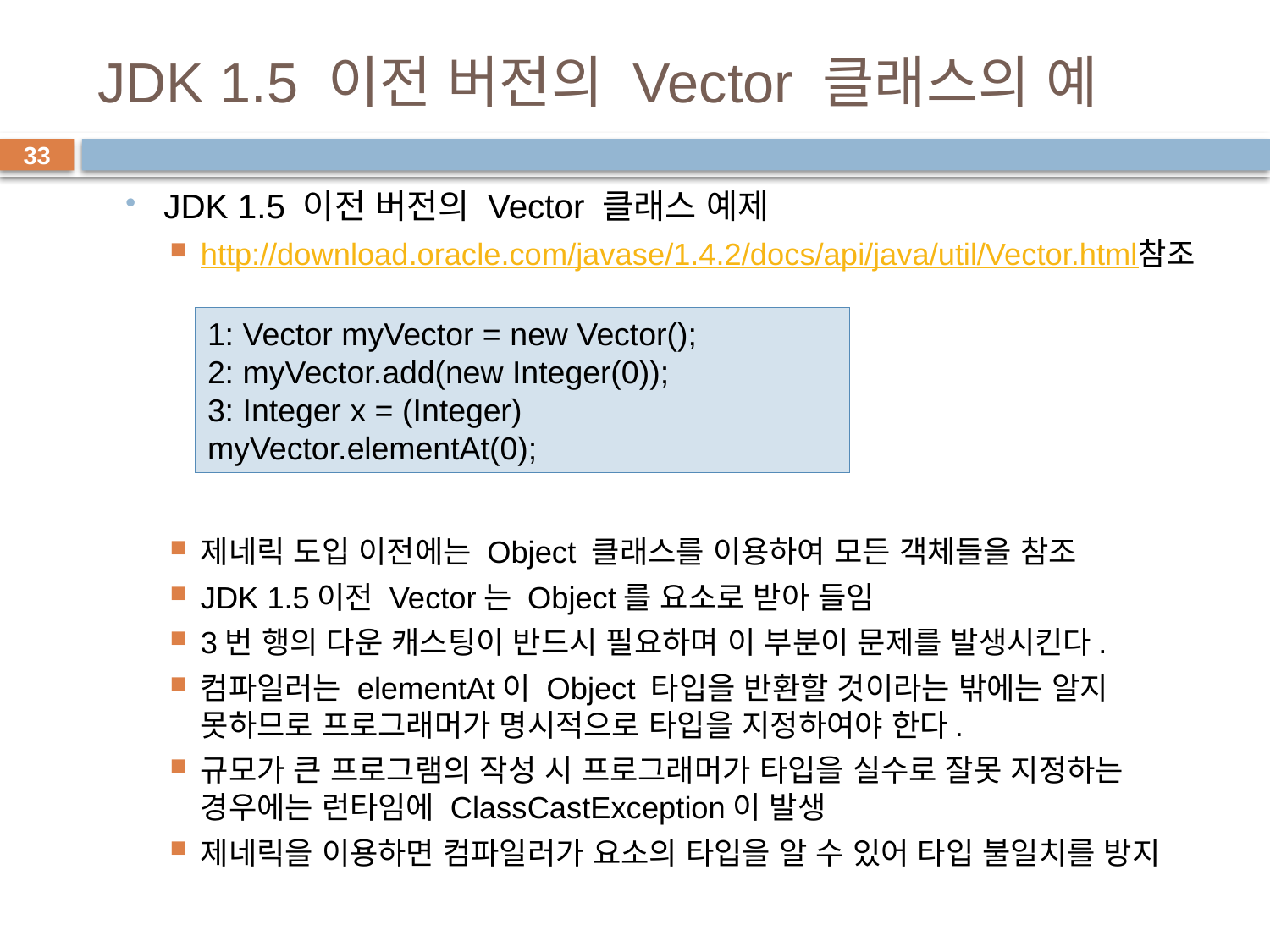

# JDK 1.5 이전 버전의 Vector 클래스의 예
33
JDK 1.5 이전 버전의 Vector 클래스 예제
http://download.oracle.com/javase/1.4.2/docs/api/java/util/Vector.html참조

제네릭 도입 이전에는 Object 클래스를 이용하여 모든 객체들을 참조
JDK 1.5이전 Vector는 Object를 요소로 받아 들임
3번 행의 다운 캐스팅이 반드시 필요하며 이 부분이 문제를 발생시킨다.
컴파일러는 elementAt이 Object 타입을 반환할 것이라는 밖에는 알지 못하므로 프로그래머가 명시적으로 타입을 지정하여야 한다.
규모가 큰 프로그램의 작성 시 프로그래머가 타입을 실수로 잘못 지정하는 경우에는 런타임에 ClassCastException이 발생
제네릭을 이용하면 컴파일러가 요소의 타입을 알 수 있어 타입 불일치를 방지

1: Vector myVector = new Vector();
2: myVector.add(new Integer(0));
3: Integer x = (Integer) myVector.elementAt(0);